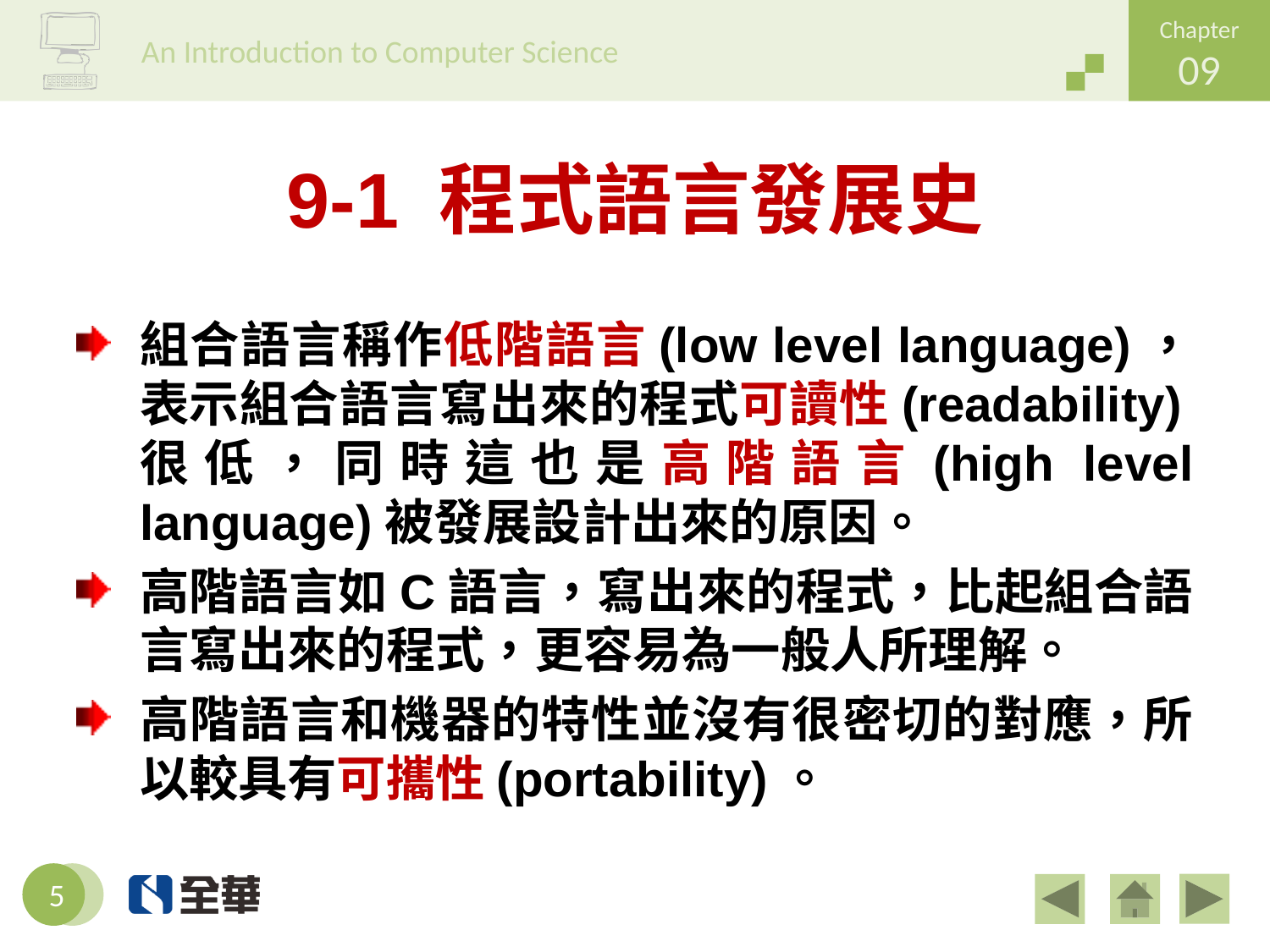

# 9-1 程式語言發展史
組合語言稱作低階語言(low level language)，表示組合語言寫出來的程式可讀性(readability)很低，同時這也是高階語言(high level language)被發展設計出來的原因。
高階語言如C語言，寫出來的程式，比起組合語言寫出來的程式，更容易為一般人所理解。
高階語言和機器的特性並沒有很密切的對應，所以較具有可攜性(portability)。